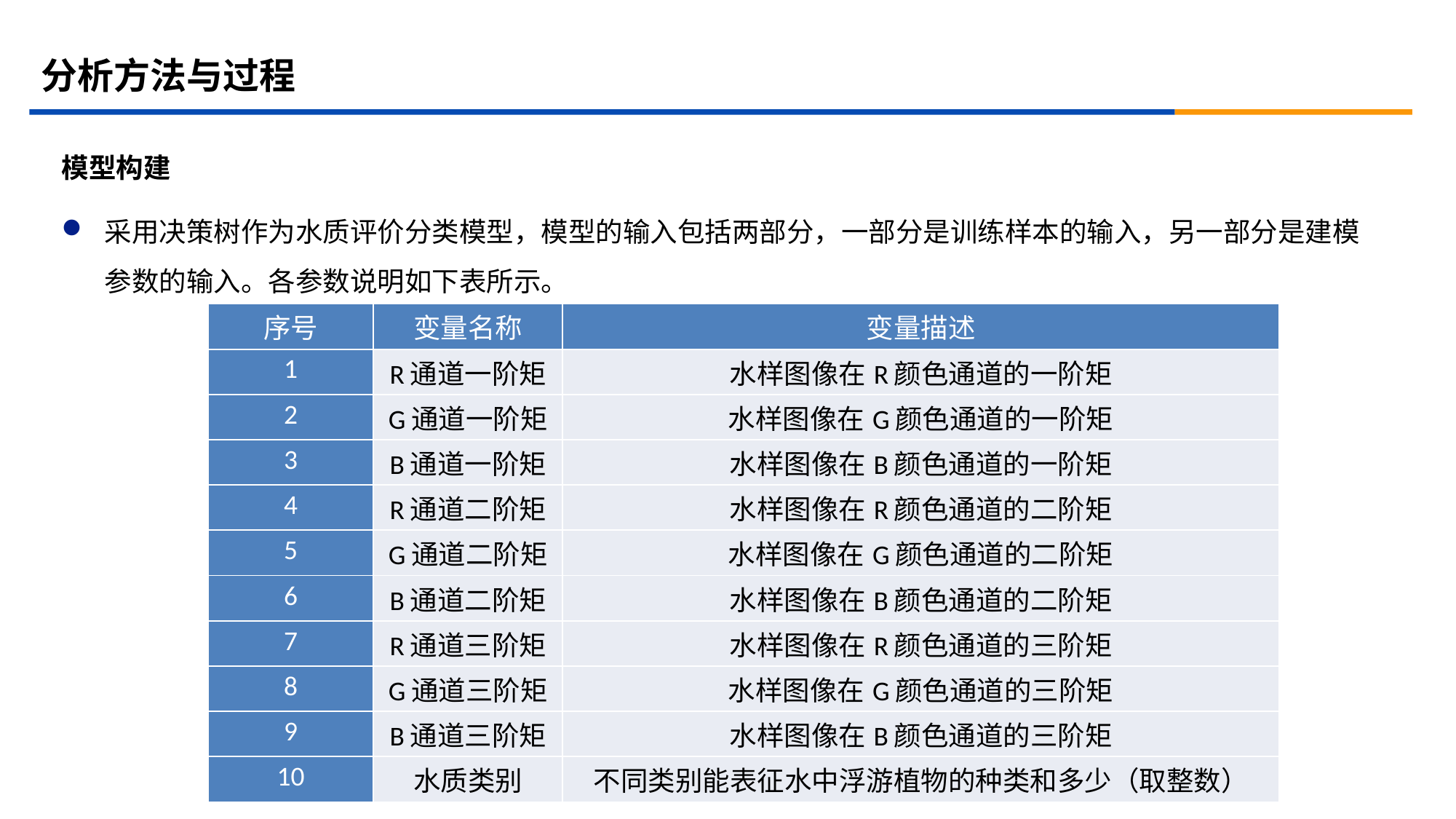

# 分析方法与过程
模型构建
采用决策树作为水质评价分类模型，模型的输入包括两部分，一部分是训练样本的输入，另一部分是建模参数的输入。各参数说明如下表所示。
| 序号 | 变量名称 | 变量描述 |
| --- | --- | --- |
| 1 | R通道一阶矩 | 水样图像在R颜色通道的一阶矩 |
| 2 | G通道一阶矩 | 水样图像在G颜色通道的一阶矩 |
| 3 | B通道一阶矩 | 水样图像在B颜色通道的一阶矩 |
| 4 | R通道二阶矩 | 水样图像在R颜色通道的二阶矩 |
| 5 | G通道二阶矩 | 水样图像在G颜色通道的二阶矩 |
| 6 | B通道二阶矩 | 水样图像在B颜色通道的二阶矩 |
| 7 | R通道三阶矩 | 水样图像在R颜色通道的三阶矩 |
| 8 | G通道三阶矩 | 水样图像在G颜色通道的三阶矩 |
| 9 | B通道三阶矩 | 水样图像在B颜色通道的三阶矩 |
| 10 | 水质类别 | 不同类别能表征水中浮游植物的种类和多少（取整数） |